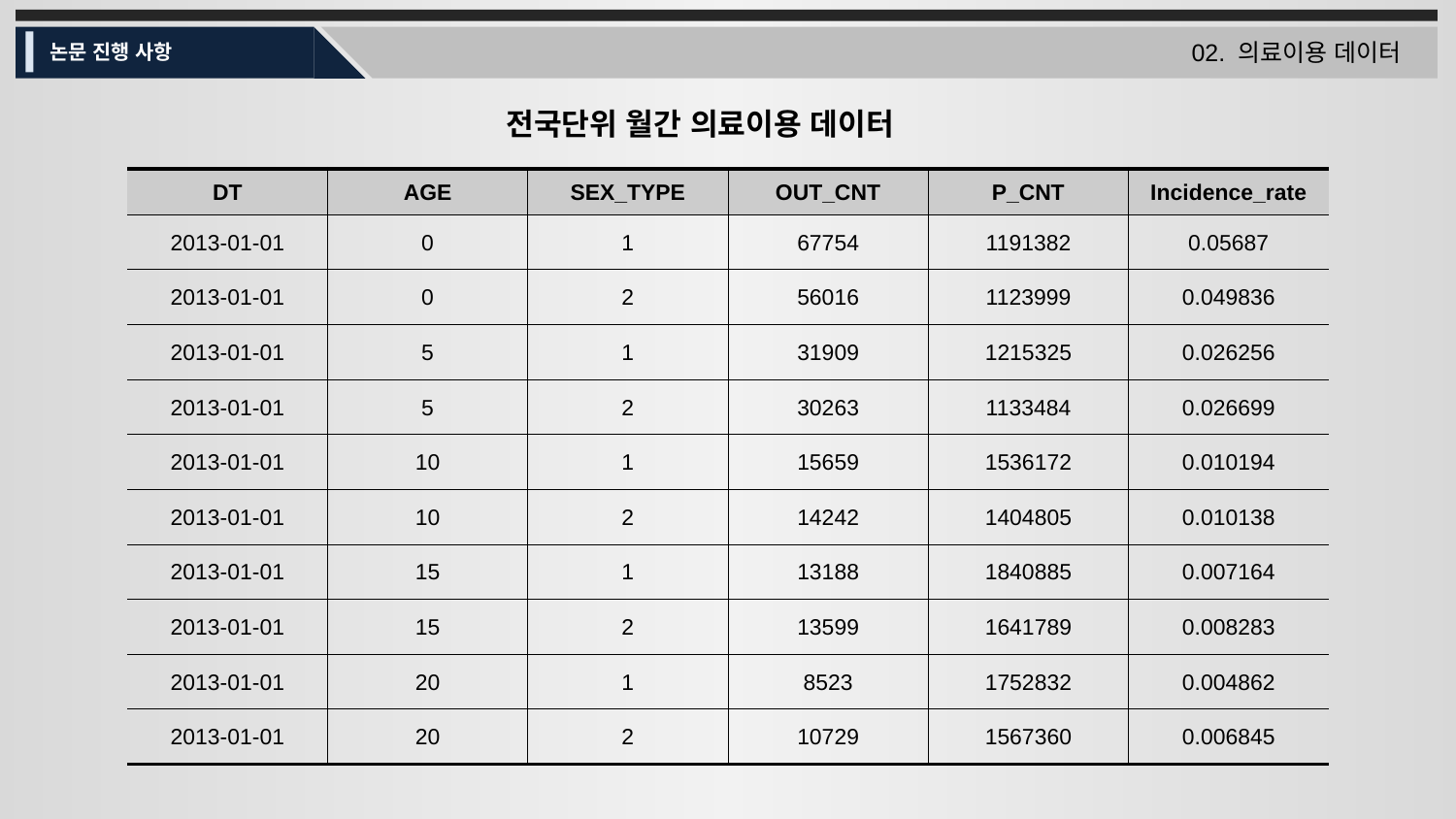

02. 의료이용 데이터

논문 진행 사항
전국단위 월간 의료이용 데이터
| DT | AGE | SEX\_TYPE | OUT\_CNT | P\_CNT | Incidence\_rate |
| --- | --- | --- | --- | --- | --- |
| 2013-01-01 | 0 | 1 | 67754 | 1191382 | 0.05687 |
| 2013-01-01 | 0 | 2 | 56016 | 1123999 | 0.049836 |
| 2013-01-01 | 5 | 1 | 31909 | 1215325 | 0.026256 |
| 2013-01-01 | 5 | 2 | 30263 | 1133484 | 0.026699 |
| 2013-01-01 | 10 | 1 | 15659 | 1536172 | 0.010194 |
| 2013-01-01 | 10 | 2 | 14242 | 1404805 | 0.010138 |
| 2013-01-01 | 15 | 1 | 13188 | 1840885 | 0.007164 |
| 2013-01-01 | 15 | 2 | 13599 | 1641789 | 0.008283 |
| 2013-01-01 | 20 | 1 | 8523 | 1752832 | 0.004862 |
| 2013-01-01 | 20 | 2 | 10729 | 1567360 | 0.006845 |